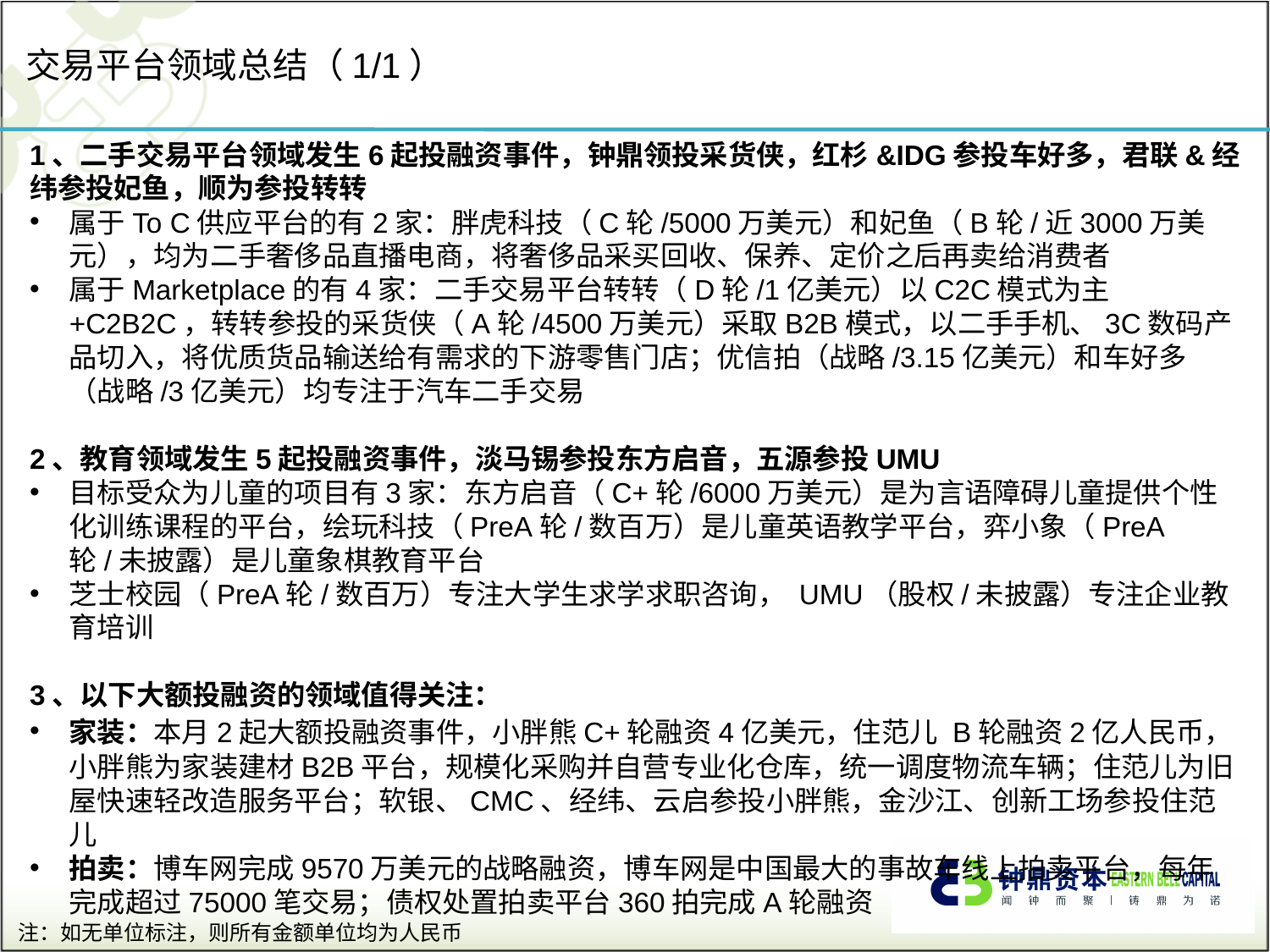

交易平台领域总结（1/1）
1、二手交易平台领域发生6起投融资事件，钟鼎领投采货侠，红杉&IDG参投车好多，君联&经纬参投妃鱼，顺为参投转转
属于To C供应平台的有2家：胖虎科技（C轮/5000万美元）和妃鱼（B轮/近3000万美元），均为二手奢侈品直播电商，将奢侈品采买回收、保养、定价之后再卖给消费者
属于Marketplace的有4家：二手交易平台转转（D轮/1亿美元）以C2C模式为主+C2B2C，转转参投的采货侠（A轮/4500万美元）采取B2B模式，以二手手机、3C数码产品切入，将优质货品输送给有需求的下游零售门店；优信拍（战略/3.15亿美元）和车好多（战略/3亿美元）均专注于汽车二手交易

2、教育领域发生5起投融资事件，淡马锡参投东方启音，五源参投UMU
目标受众为儿童的项目有3家：东方启音（C+轮/6000万美元）是为言语障碍儿童提供个性化训练课程的平台，绘玩科技（PreA轮/数百万）是儿童英语教学平台，弈小象（PreA轮/未披露）是儿童象棋教育平台
芝士校园（PreA轮/数百万）专注大学生求学求职咨询， UMU（股权/未披露）专注企业教育培训

3、以下大额投融资的领域值得关注：
家装：本月2起大额投融资事件，小胖熊C+轮融资4亿美元，住范儿 B轮融资2亿人民币，小胖熊为家装建材B2B平台，规模化采购并自营专业化仓库，统一调度物流车辆；住范儿为旧屋快速轻改造服务平台；软银、CMC、经纬、云启参投小胖熊，金沙江、创新工场参投住范儿
拍卖：博车网完成9570万美元的战略融资，博车网是中国最大的事故车线上拍卖平台，每年完成超过75000笔交易；债权处置拍卖平台360拍完成A轮融资

注：如无单位标注，则所有金额单位均为人民币